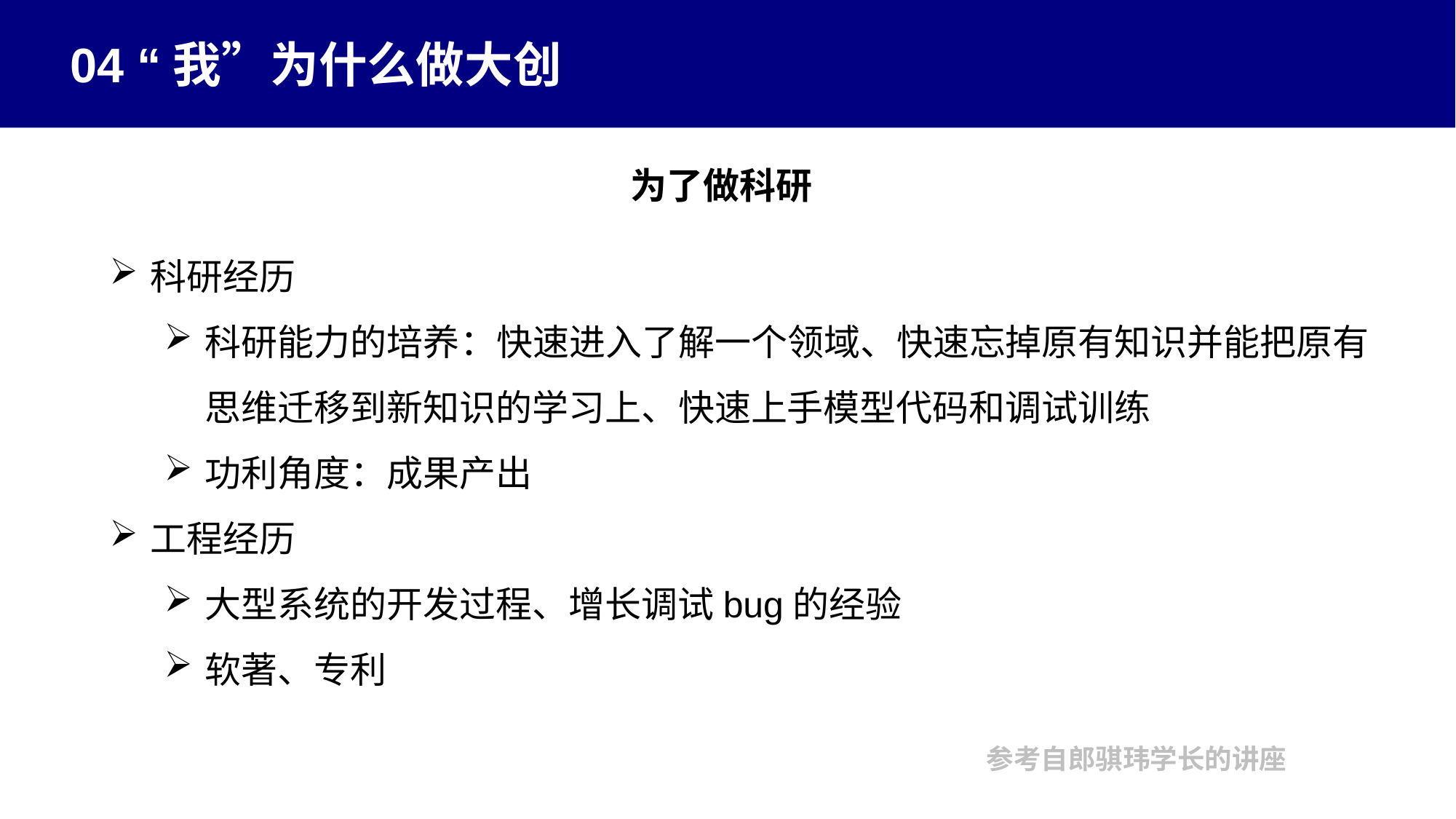

04 “我”为什么做大创
为了做科研
科研经历
科研能力的培养：快速进入了解一个领域、快速忘掉原有知识并能把原有思维迁移到新知识的学习上、快速上手模型代码和调试训练
功利角度：成果产出
工程经历
大型系统的开发过程、增长调试bug的经验
软著、专利
参考自郎骐玮学长的讲座
14